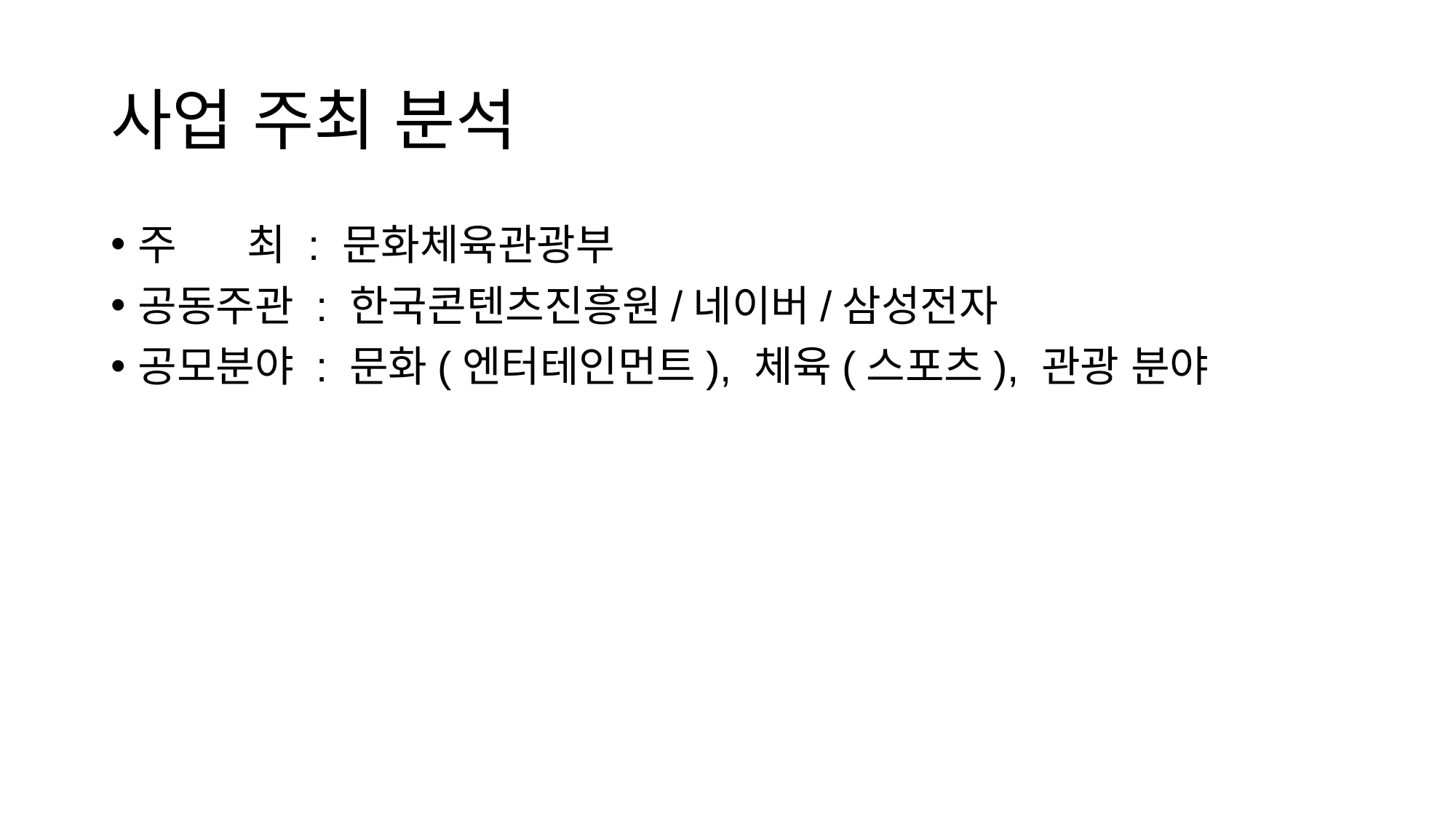

# 사업 주최 분석
주	최 : 문화체육관광부
공동주관 : 한국콘텐츠진흥원/네이버/삼성전자
공모분야 : 문화(엔터테인먼트), 체육(스포츠), 관광 분야